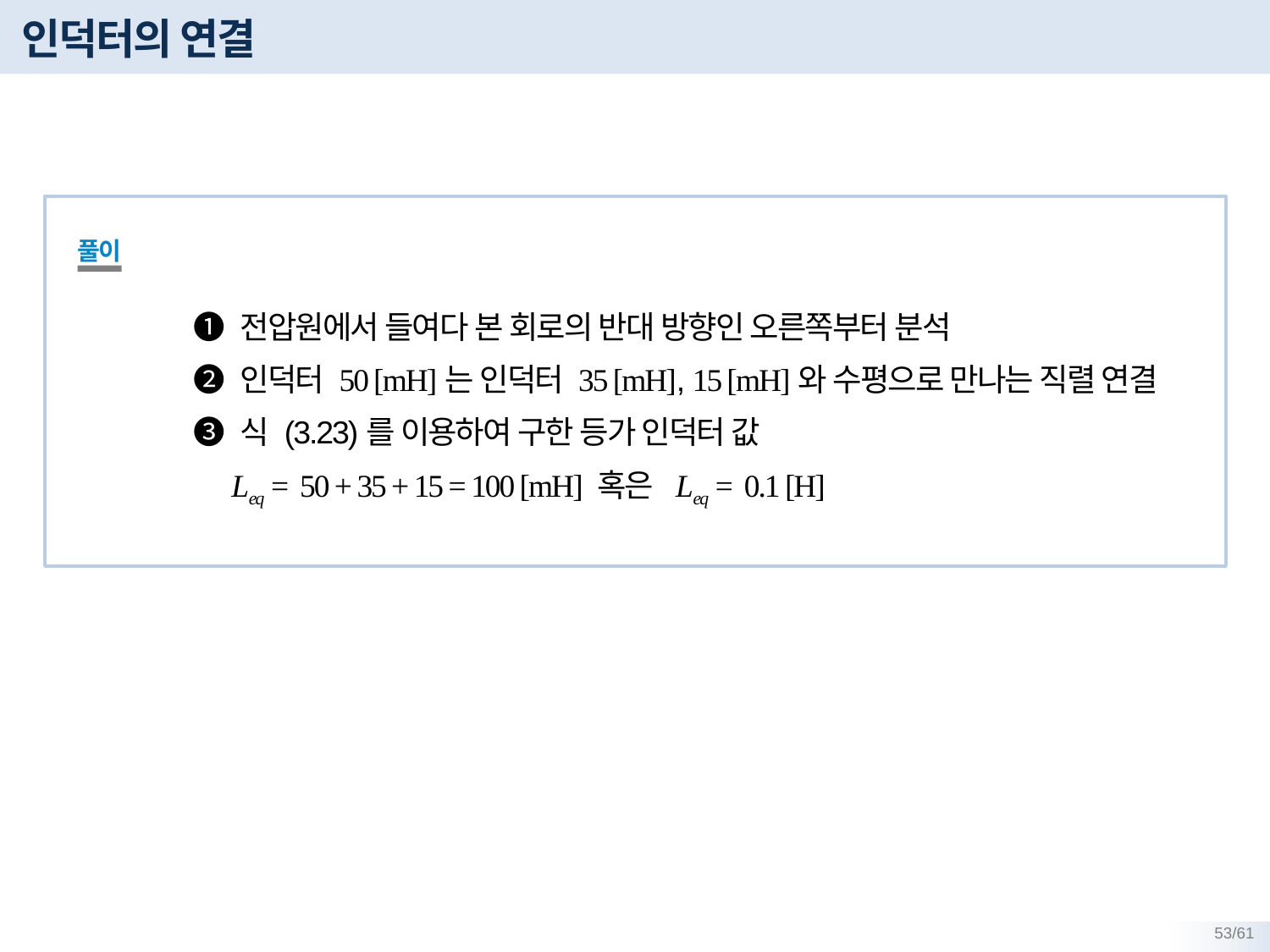

# 인덕터의 연결

풀이

❶ 전압원에서 들여다 본 회로의 반대 방향인 오른쪽부터 분석
❷ 인덕터 50 [mH]는 인덕터 35 [mH], 15 [mH]와 수평으로 만나는 직렬 연결
❸ 식 (3.23)를 이용하여 구한 등가 인덕터 값
     Leq =  50 + 35 + 15 = 100 [mH] 혹은  Leq =  0.1 [H]